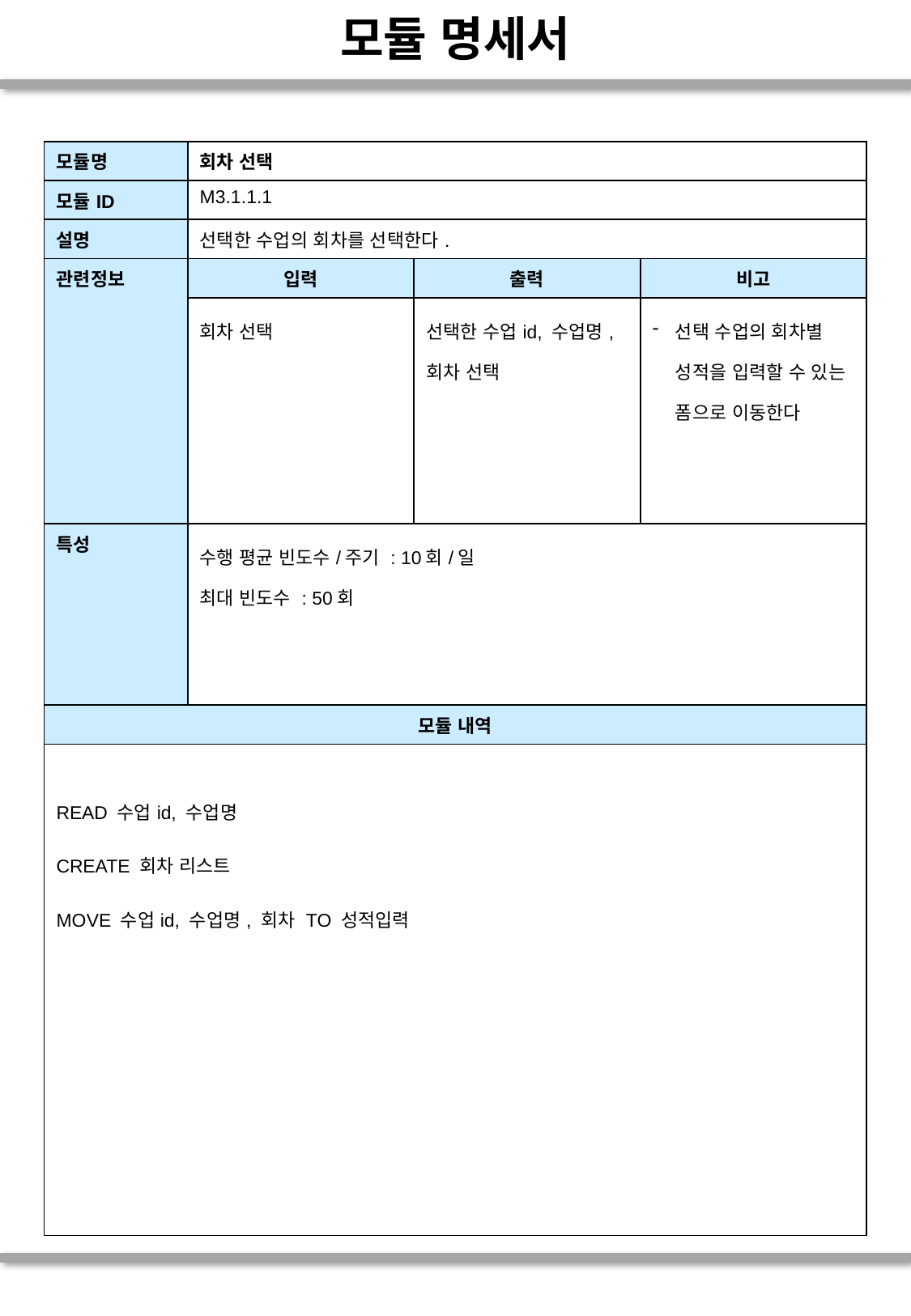

# 모듈 명세서
| 모듈명 | 회차 선택 |  |  |
| --- | --- | --- | --- |
| 모듈ID | M3.1.1.1 |  |  |
| 설명 | 선택한 수업의 회차를 선택한다. |  |  |
| 관련정보 | 입력 | 출력 | 비고 |
|  | 회차 선택 | 선택한 수업id, 수업명, 회차 선택 | 선택 수업의 회차별 성적을 입력할 수 있는 폼으로 이동한다 |
| 특성 | 수행 평균 빈도수/주기 : 10회/일 최대 빈도수 : 50회 |  |  |
| 모듈 내역 |  |  |  |
| READ 수업id, 수업명 CREATE 회차 리스트 MOVE 수업id, 수업명, 회차 TO 성적입력 |  |  |  |